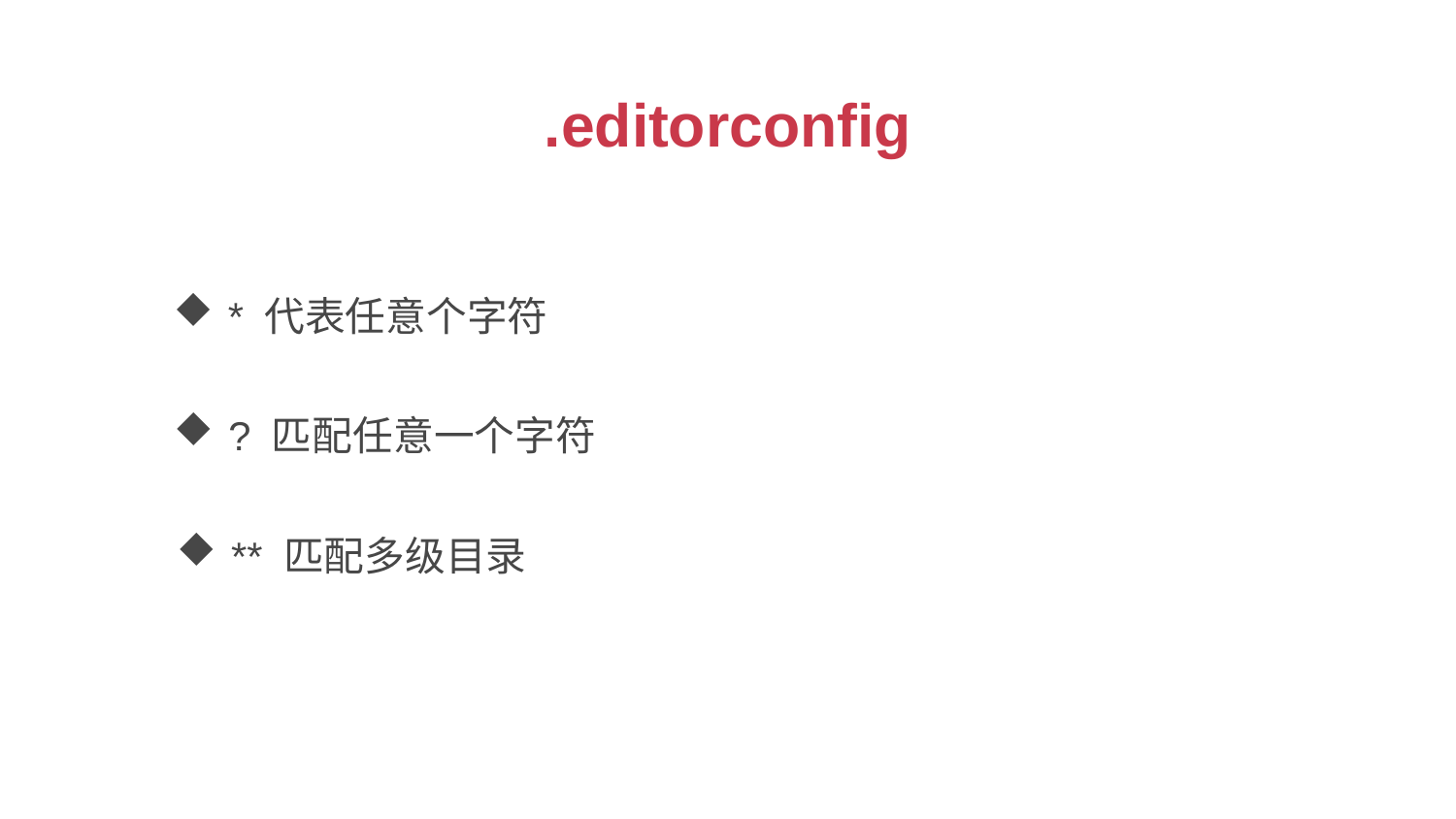

.editorconfig
* 代表任意个字符
? 匹配任意一个字符
** 匹配多级目录